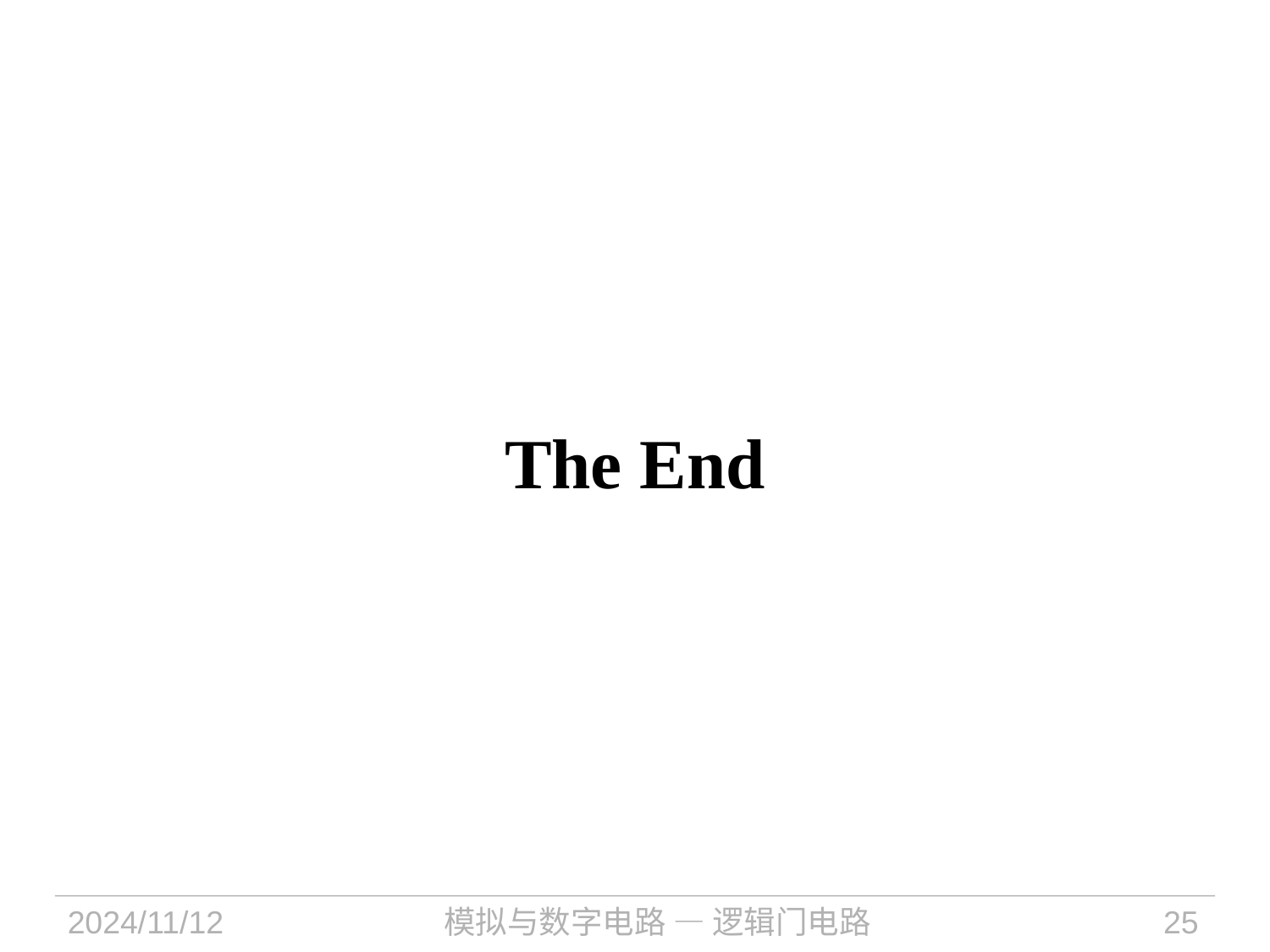

# The End
2024/11/12
模拟与数字电路 — 逻辑门电路
25